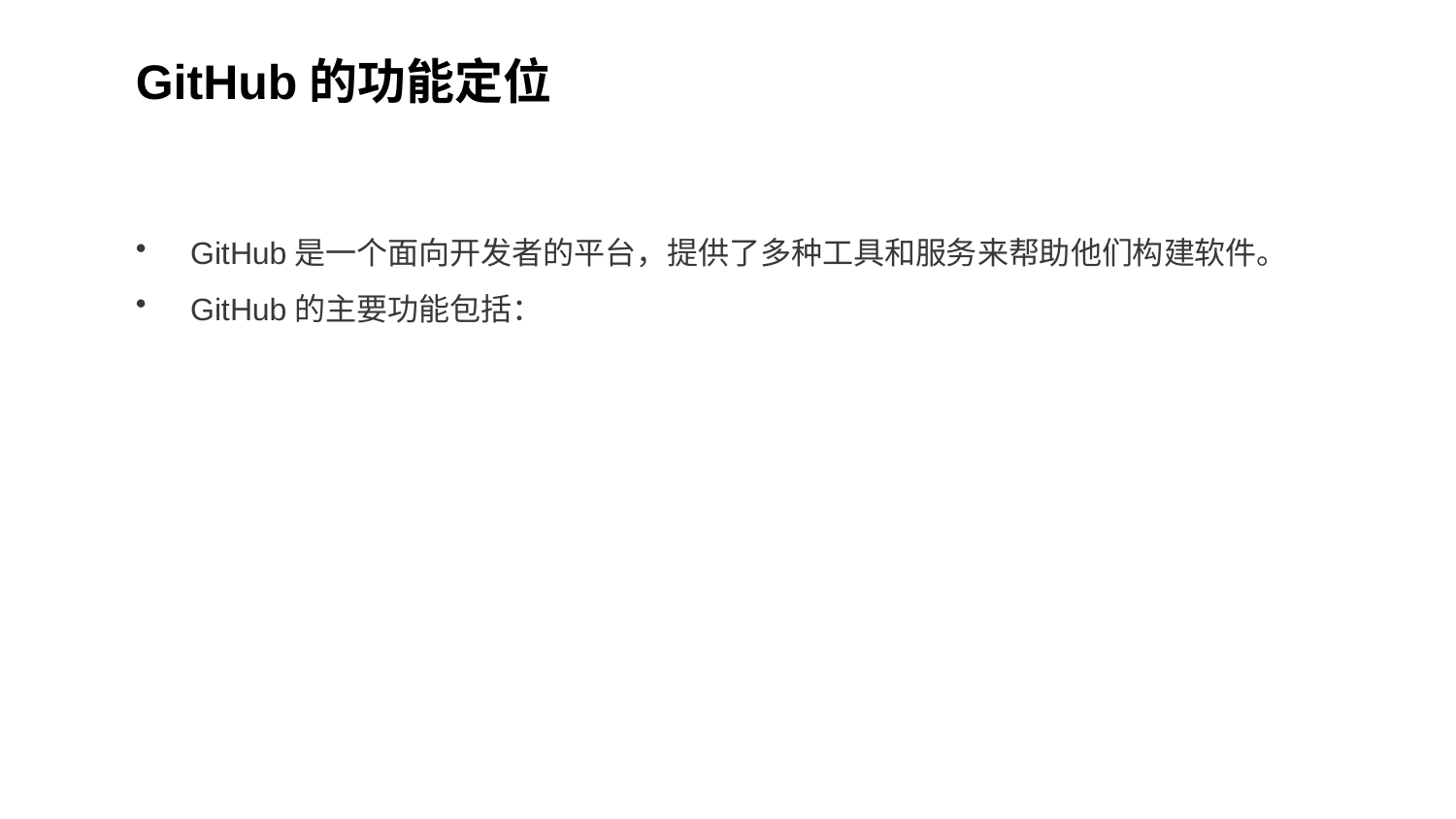

GitHub的功能定位
GitHub是一个面向开发者的平台，提供了多种工具和服务来帮助他们构建软件。
GitHub的主要功能包括：